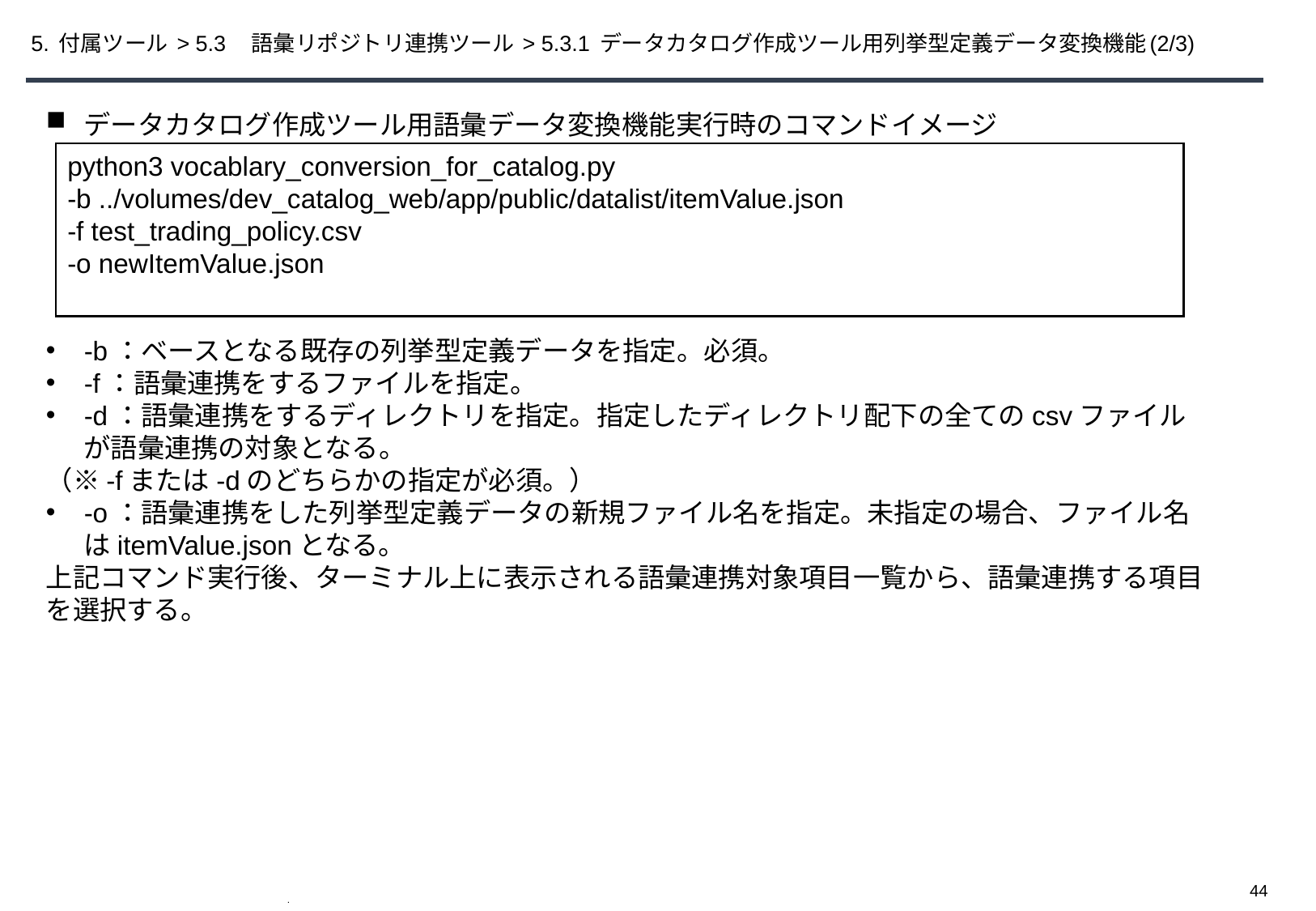

# 5. 付属ツール > 5.3　語彙リポジトリ連携ツール > 5.3.1 データカタログ作成ツール用列挙型定義データ変換機能(2/3)
データカタログ作成ツール用語彙データ変換機能実行時のコマンドイメージ

-b：ベースとなる既存の列挙型定義データを指定。必須。
-f：語彙連携をするファイルを指定。
-d：語彙連携をするディレクトリを指定。指定したディレクトリ配下の全てのcsvファイルが語彙連携の対象となる。
（※-fまたは-dのどちらかの指定が必須。）
-o：語彙連携をした列挙型定義データの新規ファイル名を指定。未指定の場合、ファイル名はitemValue.jsonとなる。
上記コマンド実行後、ターミナル上に表示される語彙連携対象項目一覧から、語彙連携する項目を選択する。
python3 vocablary_conversion_for_catalog.py
-b ../volumes/dev_catalog_web/app/public/datalist/itemValue.json
-f test_trading_policy.csv
-o newItemValue.json